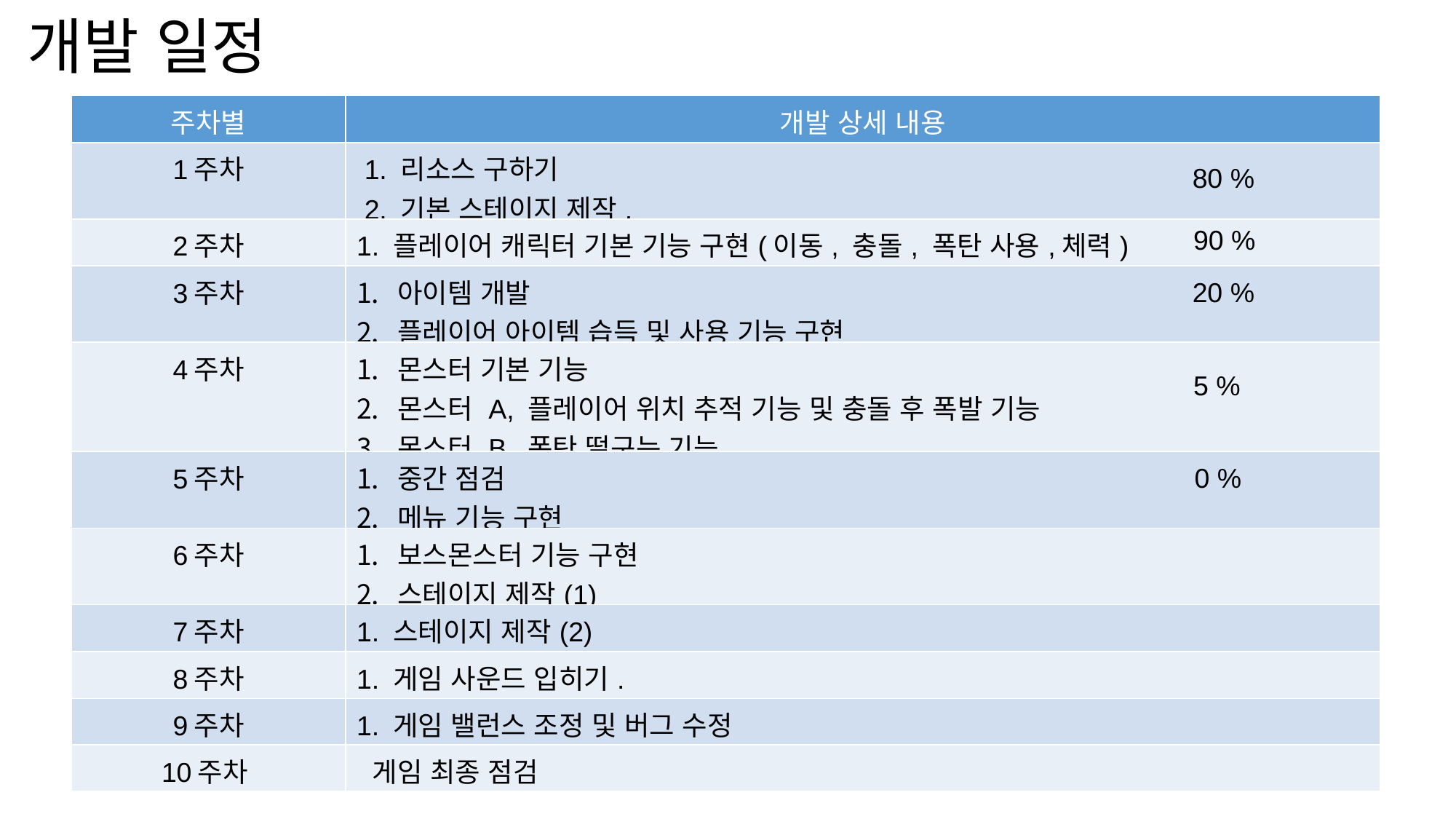

개발 일정

| 주차별 | 개발 상세 내용 |
| --- | --- |
| 1주차 | 1. 리소스 구하기 2. 기본 스테이지 제작. |
| 2주차 | 1. 플레이어 캐릭터 기본 기능 구현(이동, 충돌, 폭탄 사용,체력) |
| 3주차 | 아이템 개발 플레이어 아이템 습득 및 사용 기능 구현 |
| 4주차 | 몬스터 기본 기능 몬스터 A, 플레이어 위치 추적 기능 및 충돌 후 폭발 기능 몬스터 B, 폭탄 떨구는 기능 |
| 5주차 | 중간 점검 메뉴 기능 구현 |
| 6주차 | 보스몬스터 기능 구현 스테이지 제작(1) |
| 7주차 | 1. 스테이지 제작(2) |
| 8주차 | 1. 게임 사운드 입히기. |
| 9주차 | 1. 게임 밸런스 조정 및 버그 수정 |
| 10주차 | 게임 최종 점검 |
80 %
90 %
20 %
5 %
0 %